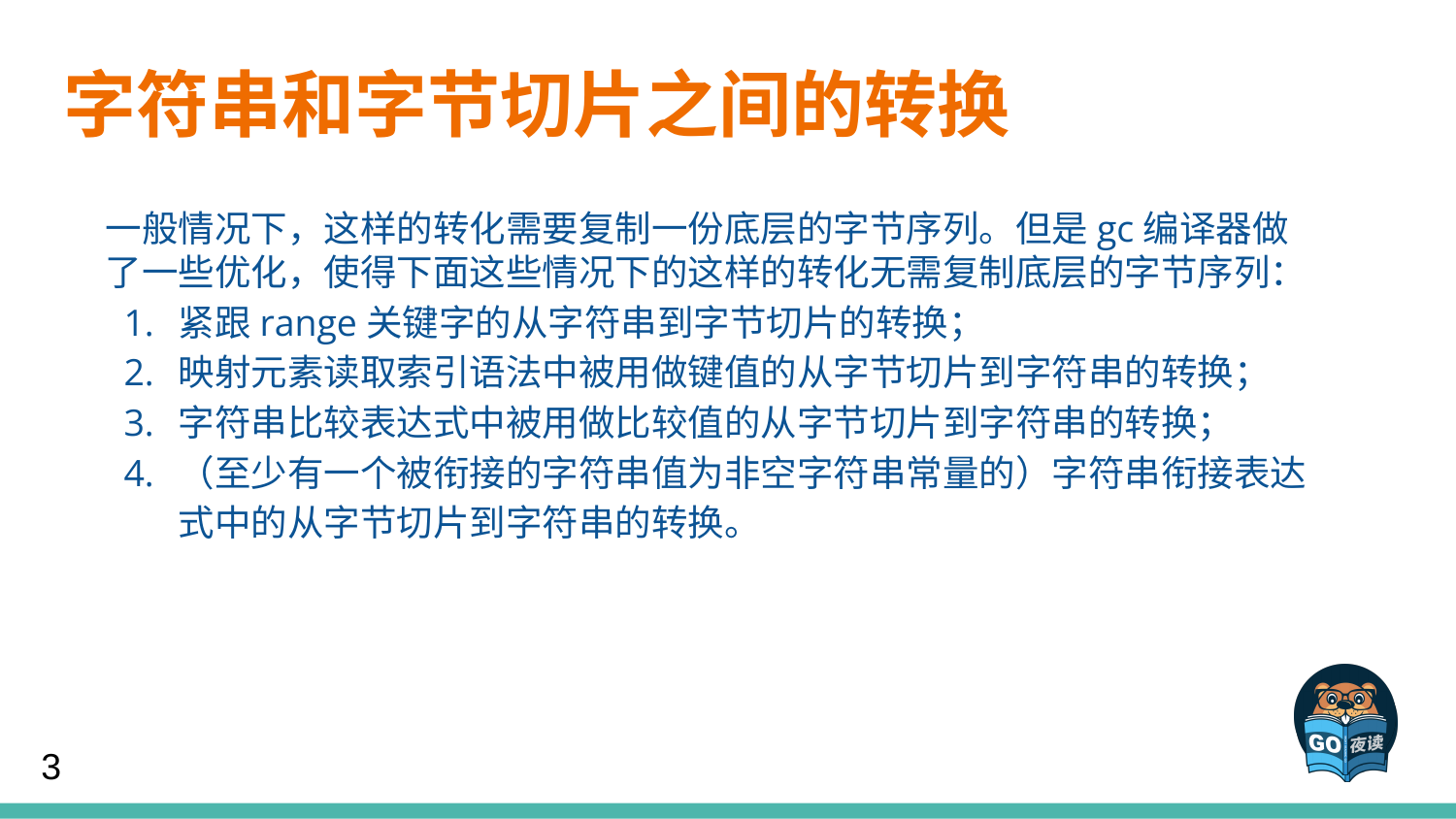

字符串和字节切片之间的转换
一般情况下，这样的转化需要复制一份底层的字节序列。但是gc编译器做了一些优化，使得下面这些情况下的这样的转化无需复制底层的字节序列：
紧跟range关键字的从字符串到字节切片的转换；
映射元素读取索引语法中被用做键值的从字节切片到字符串的转换；
字符串比较表达式中被用做比较值的从字节切片到字符串的转换；
（至少有一个被衔接的字符串值为非空字符串常量的）字符串衔接表达式中的从字节切片到字符串的转换。

3